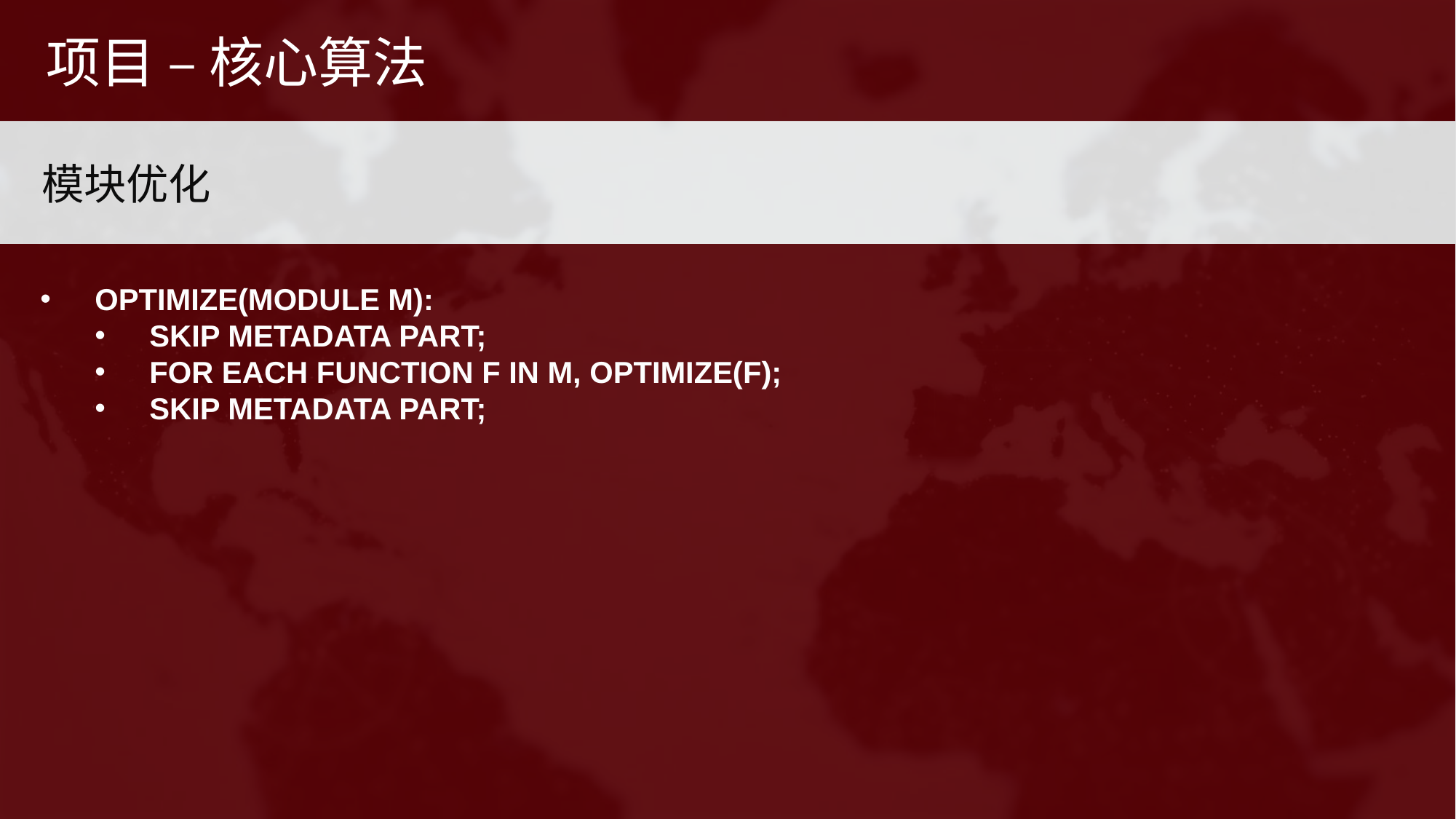

项目 – 核心算法

模块优化

OPTIMIZE(MODULE M):
SKIP METADATA PART;
FOR EACH FUNCTION F IN M, OPTIMIZE(F);
SKIP METADATA PART;